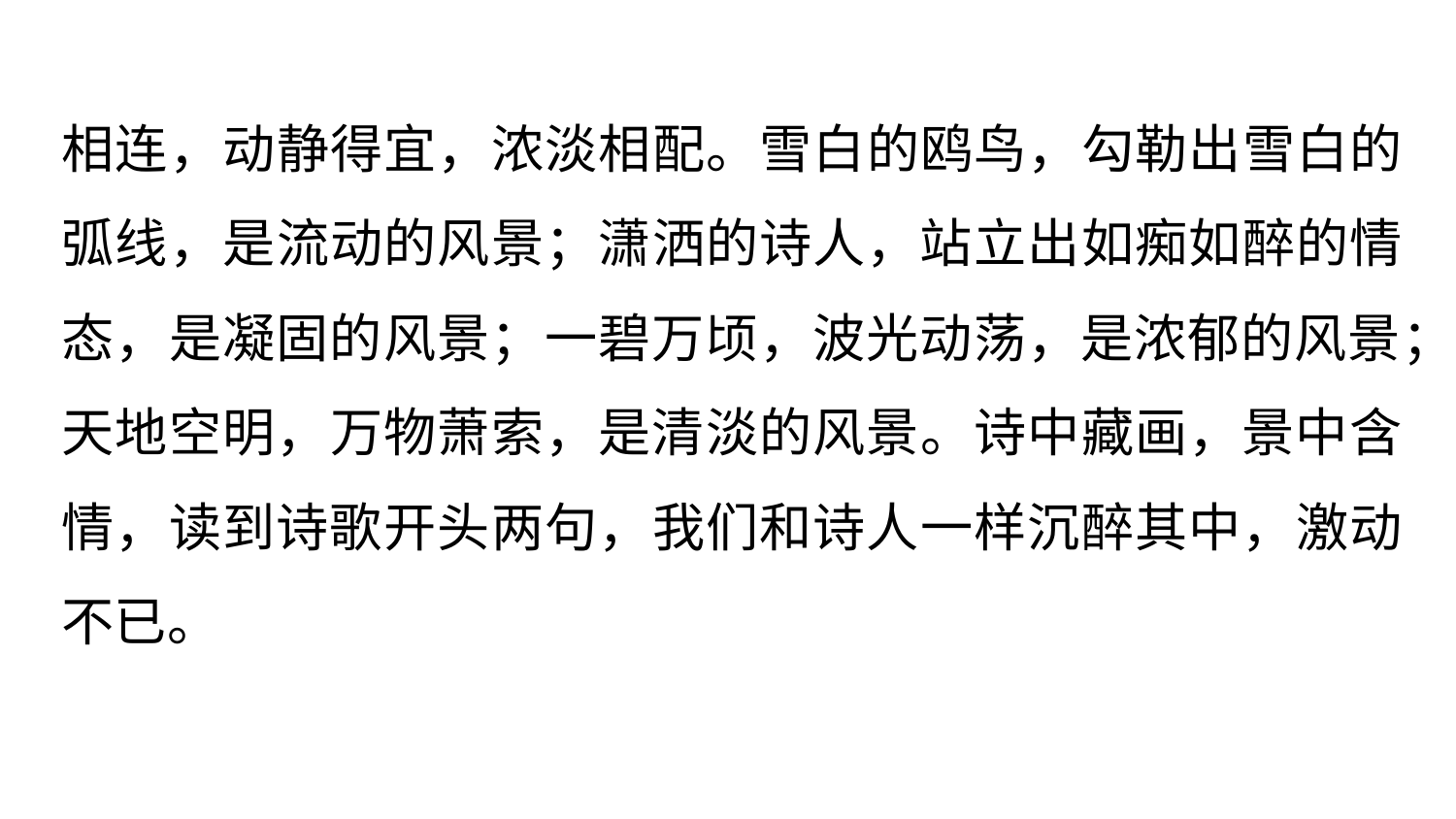

相连，动静得宜，浓淡相配。雪白的鸥鸟，勾勒出雪白的弧线，是流动的风景；潇洒的诗人，站立出如痴如醉的情态，是凝固的风景；一碧万顷，波光动荡，是浓郁的风景；天地空明，万物萧索，是清淡的风景。诗中藏画，景中含情，读到诗歌开头两句，我们和诗人一样沉醉其中，激动不已。